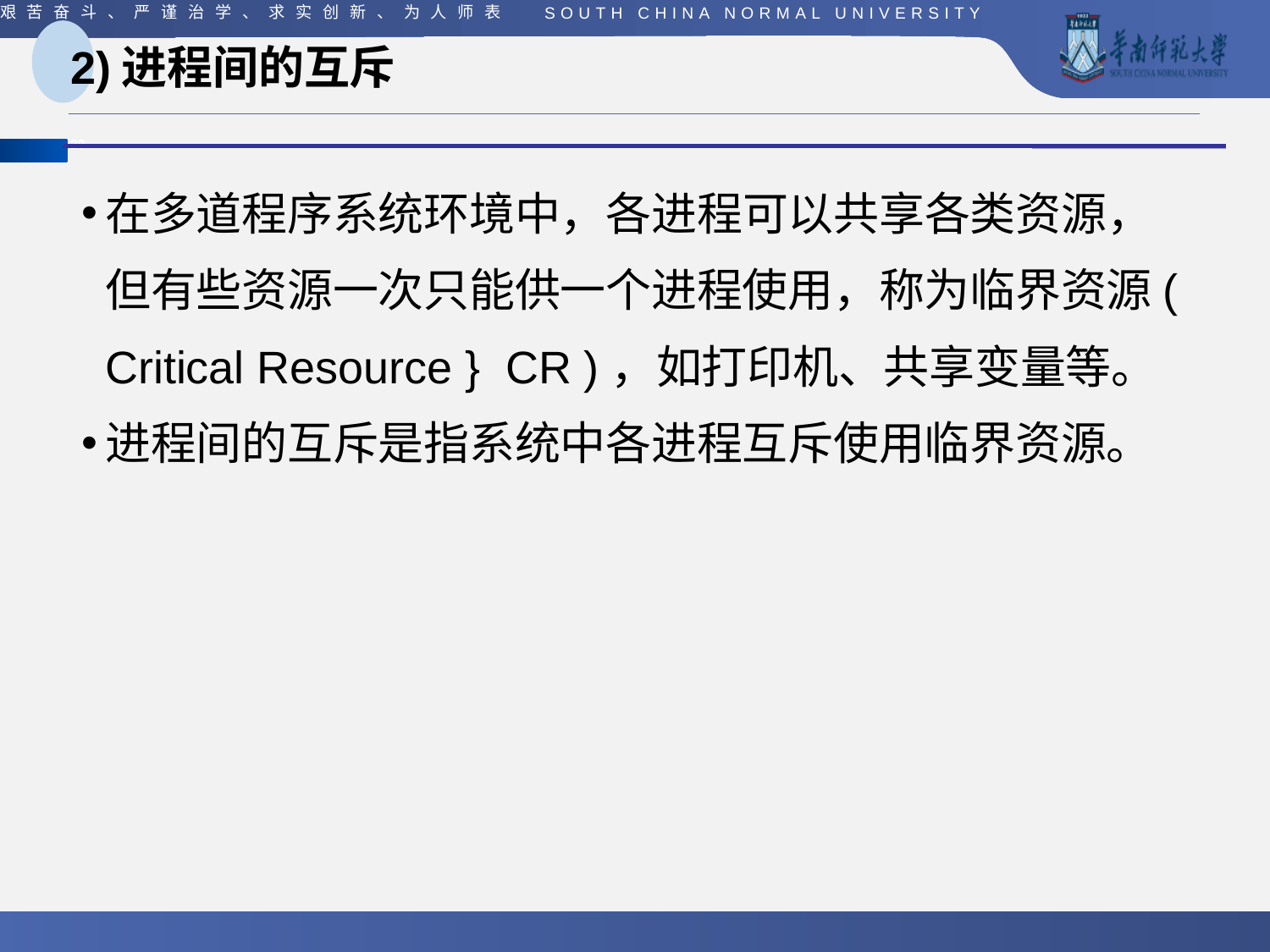

# 2)进程间的互斥
在多道程序系统环境中，各进程可以共享各类资源，但有些资源一次只能供一个进程使用，称为临界资源( Critical Resource }  CR )，如打印机、共享变量等。
进程间的互斥是指系统中各进程互斥使用临界资源。

29